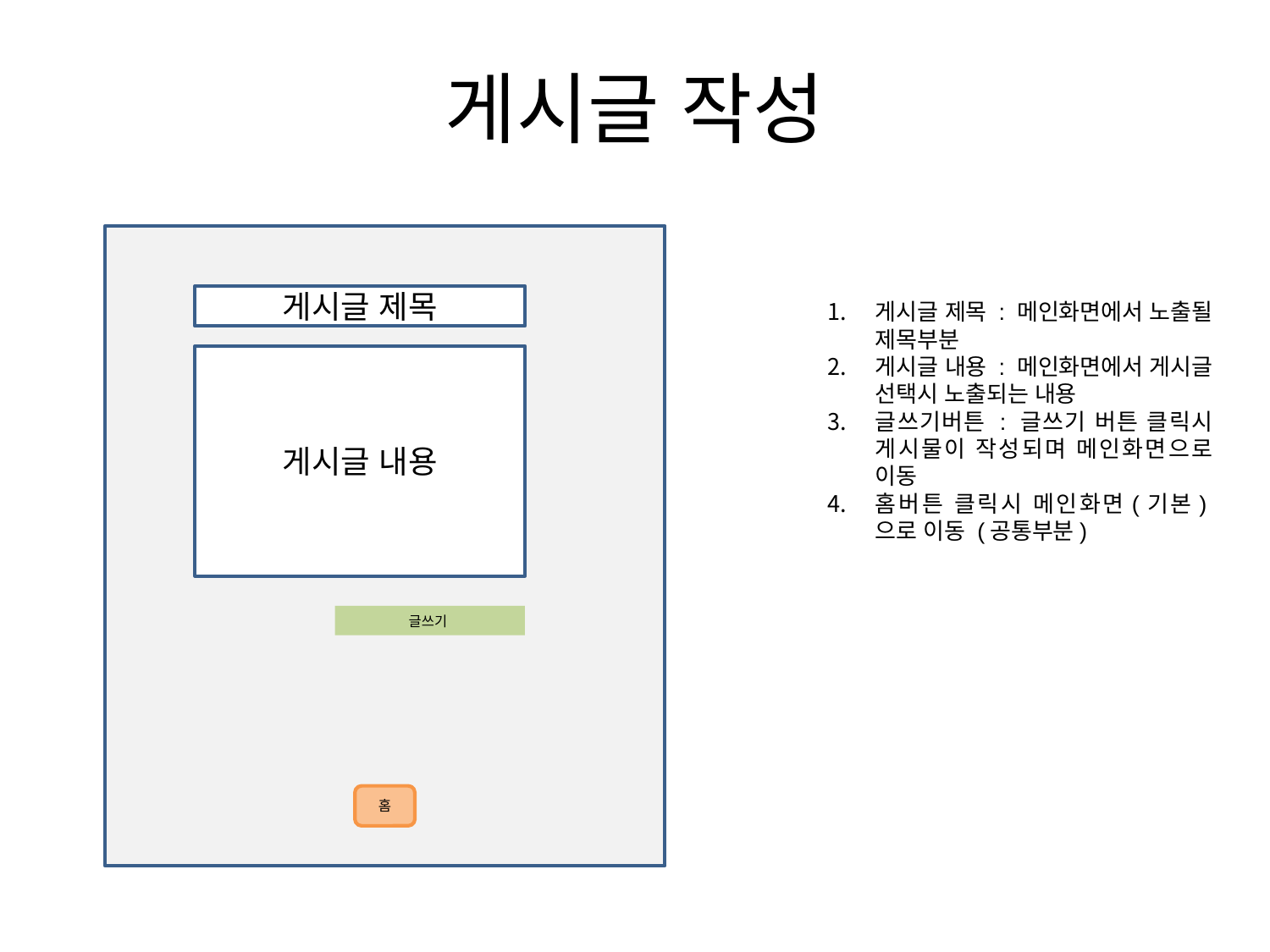

# 게시글 작성

게시글 제목 : 메인화면에서 노출될 제목부분
게시글 내용 : 메인화면에서 게시글 선택시 노출되는 내용
글쓰기버튼 : 글쓰기 버튼 클릭시 게시물이 작성되며 메인화면으로 이동
홈버튼 클릭시 메인화면(기본)으로 이동 (공통부분)

게시글 제목
게시글 내용
글쓰기
홈